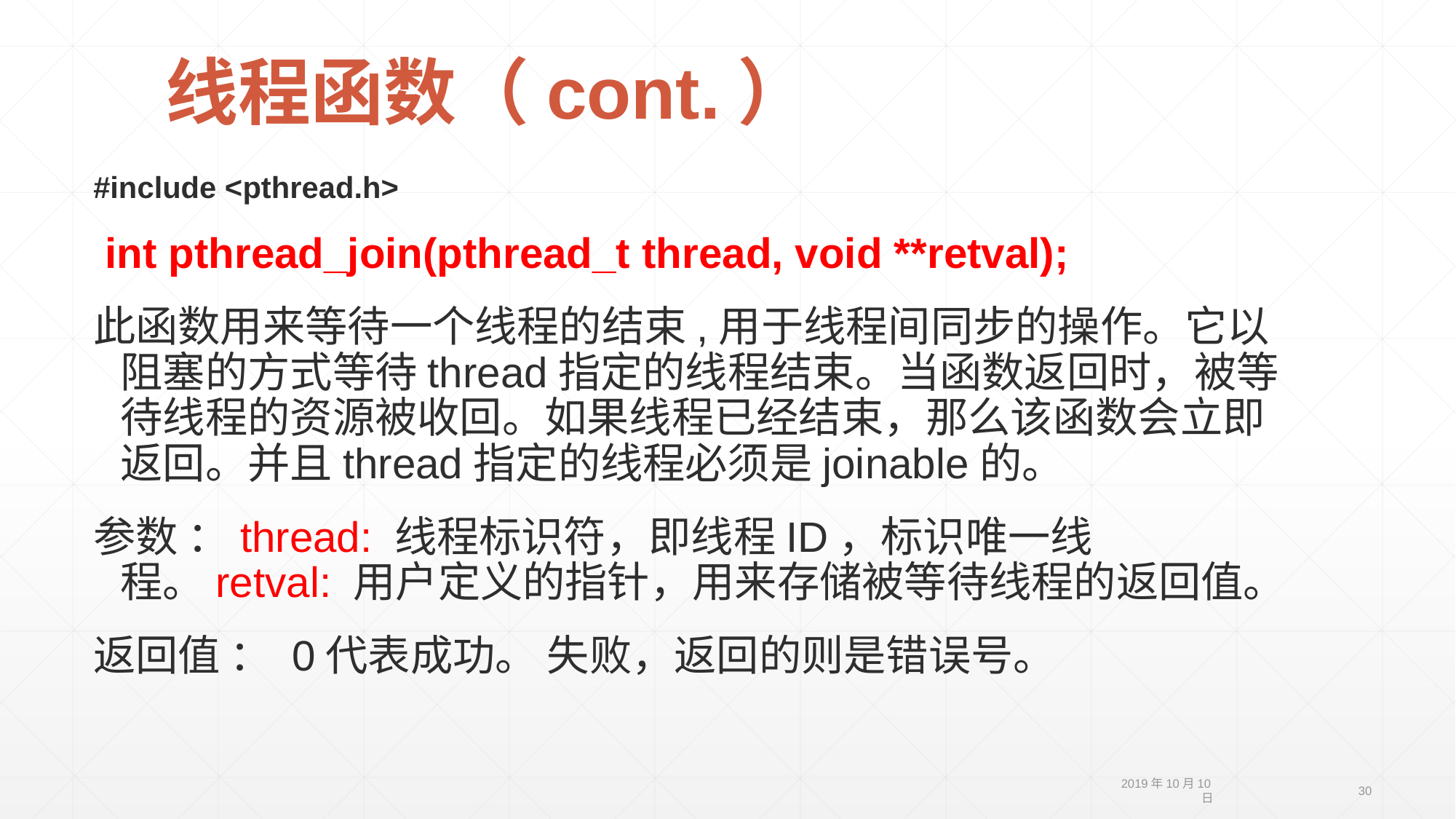

# 线程函数（cont.）
#include <pthread.h>
 int pthread_join(pthread_t thread, void **retval);
此函数用来等待一个线程的结束,用于线程间同步的操作。它以阻塞的方式等待thread指定的线程结束。当函数返回时，被等待线程的资源被收回。如果线程已经结束，那么该函数会立即返回。并且thread指定的线程必须是joinable的。
参数 ：thread: 线程标识符，即线程ID，标识唯一线程。retval: 用户定义的指针，用来存储被等待线程的返回值。
返回值 ： 0代表成功。 失败，返回的则是错误号。
2019年10月10日
30